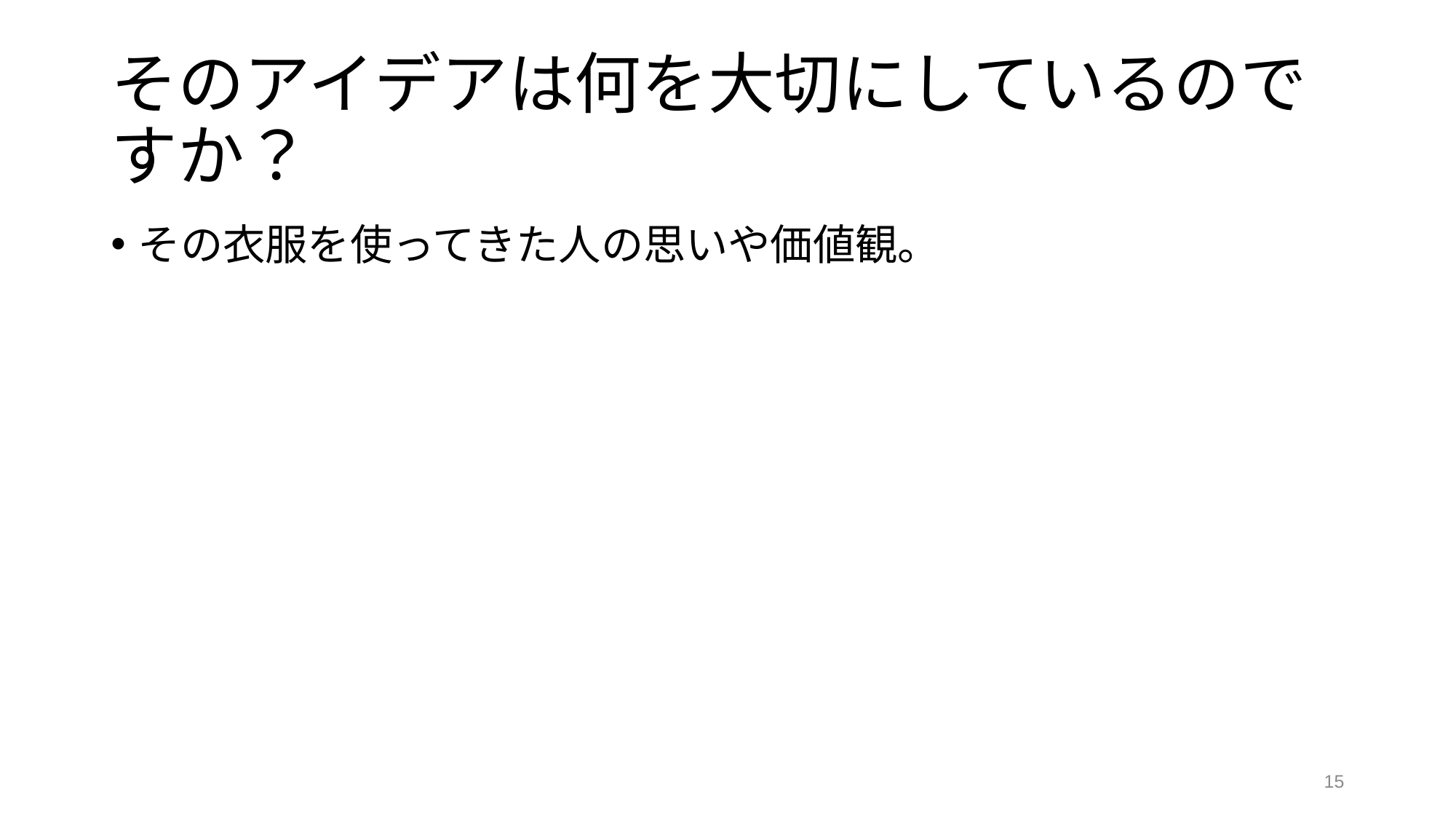

# そのアイデアは何を大切にしているのですか？
その衣服を使ってきた人の思いや価値観。
15